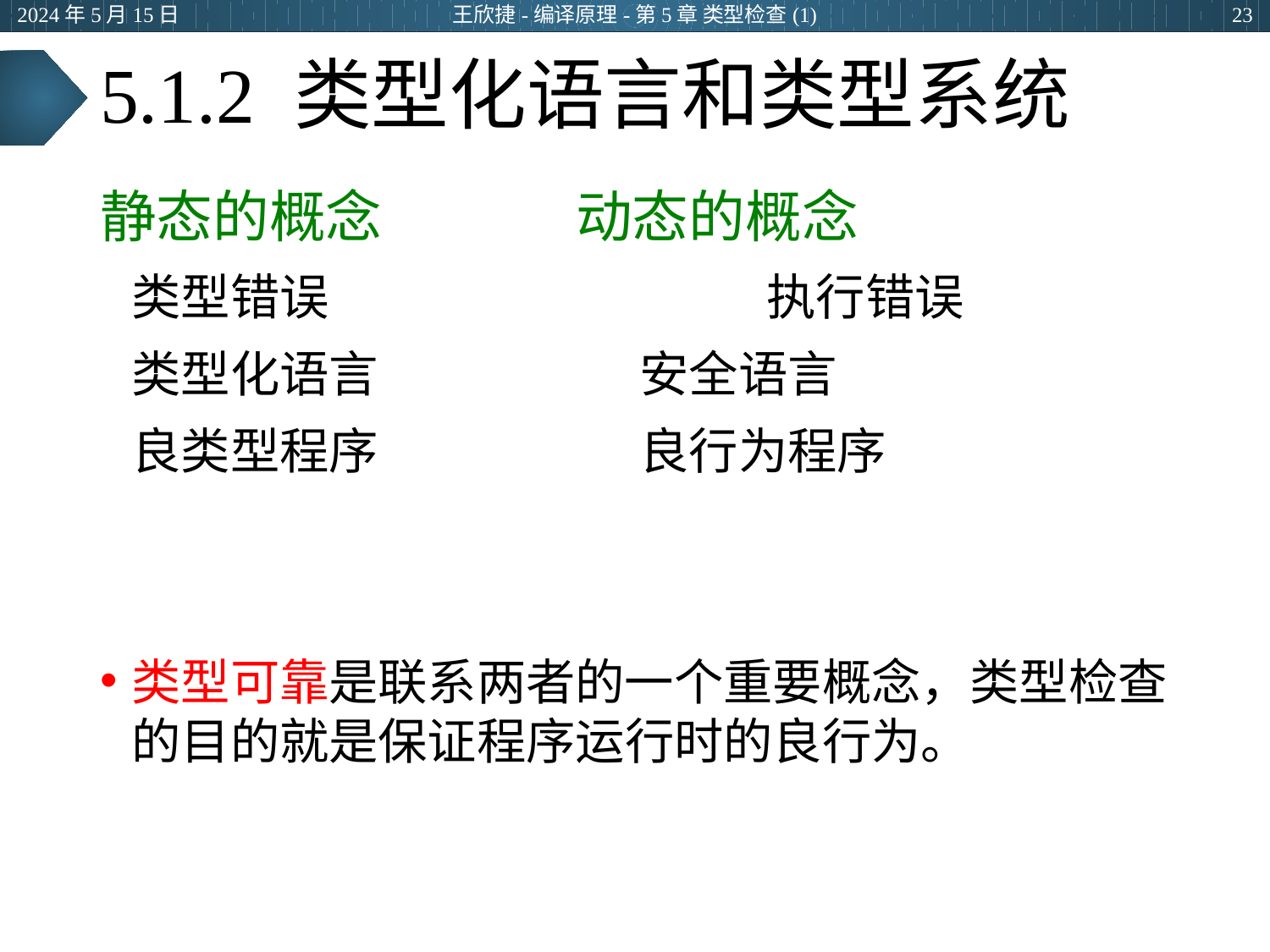

2024年5月15日
王欣捷-编译原理-第5章 类型检查(1)
23
# 5.1.2 类型化语言和类型系统
静态的概念		     动态的概念
	类型错误				执行错误
	类型化语言			安全语言
	良类型程序			良行为程序

类型可靠是联系两者的一个重要概念，类型检查的目的就是保证程序运行时的良行为。